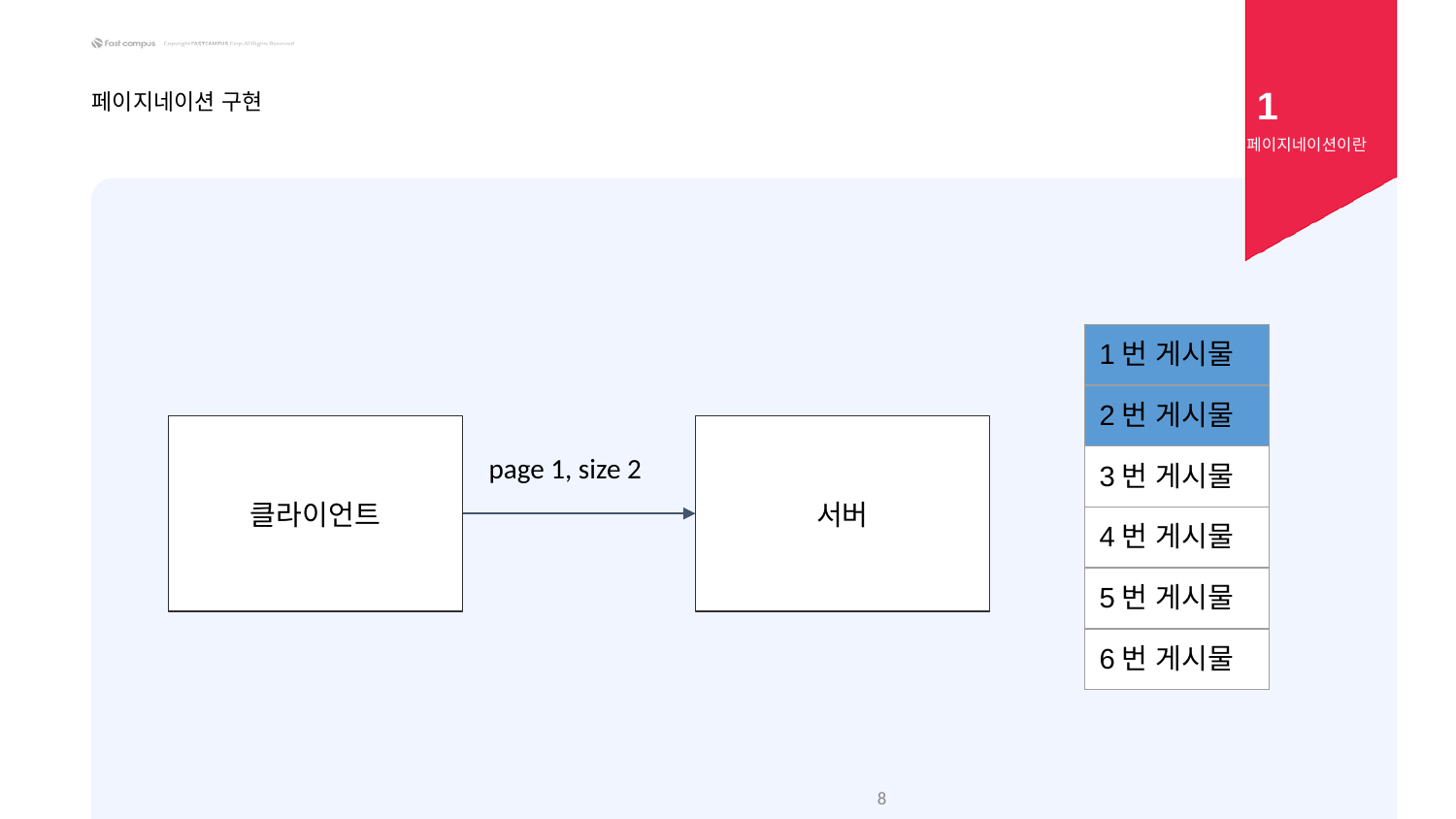

1
페이지네이션 구현
페이지네이션이란
| 1번 게시물 |
| --- |
| 2번 게시물 |
| 3번 게시물 |
| 4번 게시물 |
| 5번 게시물 |
| 6번 게시물 |
클라이언트
서버
page 1, size 2
8